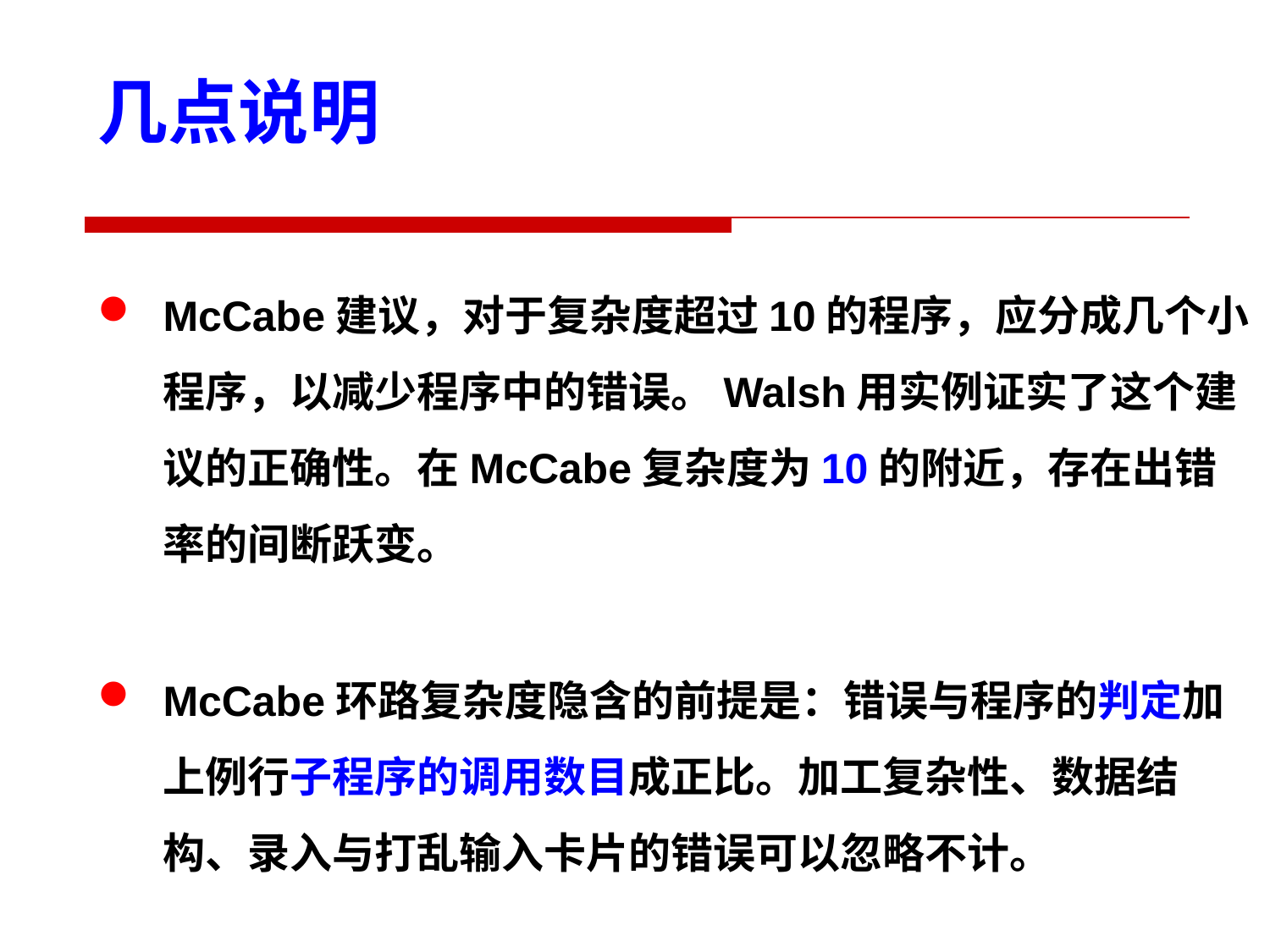

几点说明
McCabe建议，对于复杂度超过10的程序，应分成几个小程序，以减少程序中的错误。Walsh用实例证实了这个建议的正确性。在McCabe复杂度为10的附近，存在出错率的间断跃变。

McCabe环路复杂度隐含的前提是：错误与程序的判定加上例行子程序的调用数目成正比。加工复杂性、数据结构、录入与打乱输入卡片的错误可以忽略不计。